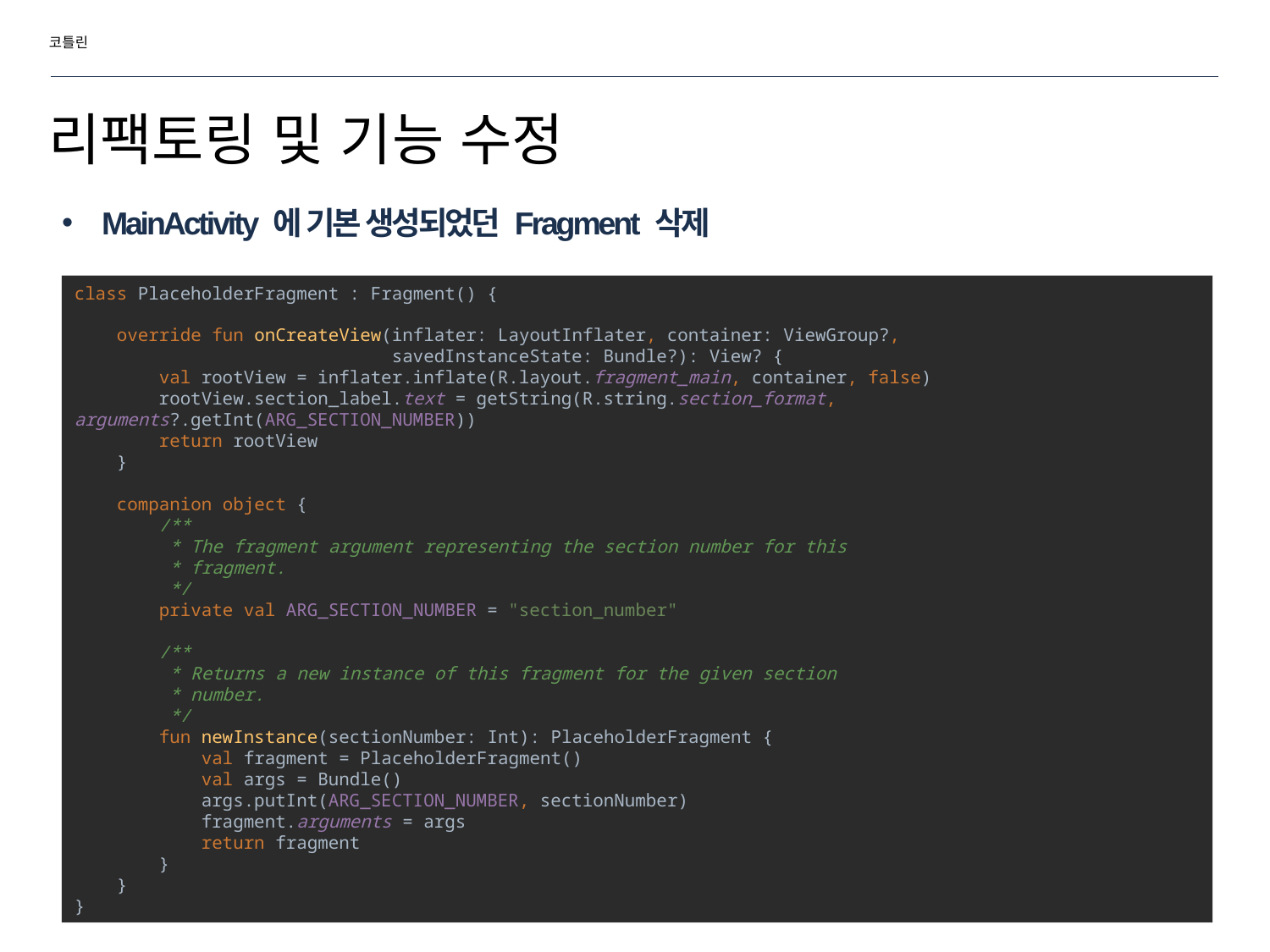

코틀린
# 리팩토링 및 기능 수정
MainActivity 에 기본 생성되었던 Fragment 삭제

class PlaceholderFragment : Fragment() {
    override fun onCreateView(inflater: LayoutInflater, container: ViewGroup?,
                              savedInstanceState: Bundle?): View? {
        val rootView = inflater.inflate(R.layout.fragment_main, container, false)
        rootView.section_label.text = getString(R.string.section_format, arguments?.getInt(ARG_SECTION_NUMBER))
        return rootView
    }
    companion object {
        /**
         * The fragment argument representing the section number for this
         * fragment.
         */
        private val ARG_SECTION_NUMBER = "section_number"
        /**
         * Returns a new instance of this fragment for the given section
         * number.
         */
        fun newInstance(sectionNumber: Int): PlaceholderFragment {
            val fragment = PlaceholderFragment()
            val args = Bundle()
            args.putInt(ARG_SECTION_NUMBER, sectionNumber)
            fragment.arguments = args
            return fragment
        }
    }
}